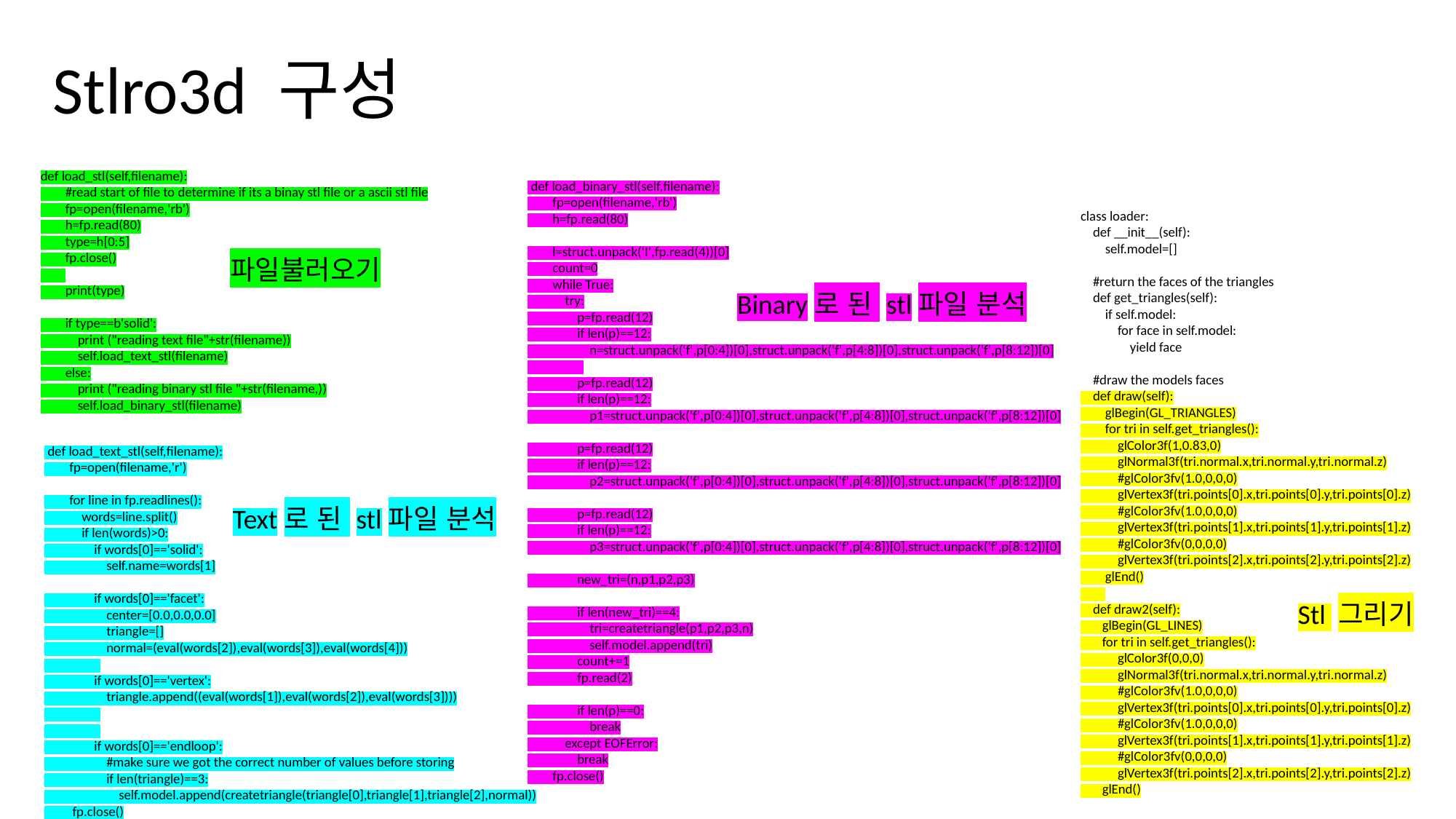

# Stlro3d 구성
def load_stl(self,filename):
        #read start of file to determine if its a binay stl file or a ascii stl file
        fp=open(filename,'rb')
        h=fp.read(80)
        type=h[0:5]
        fp.close()

        print(type)

        if type==b'solid':
            print ("reading text file"+str(filename))
            self.load_text_stl(filename)
        else:
            print ("reading binary stl file "+str(filename,))
            self.load_binary_stl(filename)
 def load_binary_stl(self,filename):
        fp=open(filename,'rb')
        h=fp.read(80)

        l=struct.unpack('I',fp.read(4))[0]
        count=0
        while True:
            try:
                p=fp.read(12)
                if len(p)==12:
                    n=struct.unpack('f',p[0:4])[0],struct.unpack('f',p[4:8])[0],struct.unpack('f',p[8:12])[0]

                p=fp.read(12)
                if len(p)==12:
                    p1=struct.unpack('f',p[0:4])[0],struct.unpack('f',p[4:8])[0],struct.unpack('f',p[8:12])[0]

                p=fp.read(12)
                if len(p)==12:
                    p2=struct.unpack('f',p[0:4])[0],struct.unpack('f',p[4:8])[0],struct.unpack('f',p[8:12])[0]

                p=fp.read(12)
                if len(p)==12:
                    p3=struct.unpack('f',p[0:4])[0],struct.unpack('f',p[4:8])[0],struct.unpack('f',p[8:12])[0]

                new_tri=(n,p1,p2,p3)

                if len(new_tri)==4:
                    tri=createtriangle(p1,p2,p3,n)
                    self.model.append(tri)
                count+=1
                fp.read(2)

                if len(p)==0:
                    break
            except EOFError:
                break
        fp.close()
class loader:
    def __init__(self):
        self.model=[]

    #return the faces of the triangles
    def get_triangles(self):
        if self.model:
            for face in self.model:
                yield face

    #draw the models faces
    def draw(self):
        glBegin(GL_TRIANGLES)
        for tri in self.get_triangles():
            glColor3f(1,0.83,0)
            glNormal3f(tri.normal.x,tri.normal.y,tri.normal.z)
            #glColor3fv(1.0,0,0,0)
            glVertex3f(tri.points[0].x,tri.points[0].y,tri.points[0].z)
            #glColor3fv(1.0,0,0,0)
            glVertex3f(tri.points[1].x,tri.points[1].y,tri.points[1].z)
            #glColor3fv(0,0,0,0)
            glVertex3f(tri.points[2].x,tri.points[2].y,tri.points[2].z)
        glEnd()

    def draw2(self):
       glBegin(GL_LINES)
       for tri in self.get_triangles():
            glColor3f(0,0,0)
            glNormal3f(tri.normal.x,tri.normal.y,tri.normal.z)
            #glColor3fv(1.0,0,0,0)
            glVertex3f(tri.points[0].x,tri.points[0].y,tri.points[0].z)
            #glColor3fv(1.0,0,0,0)
            glVertex3f(tri.points[1].x,tri.points[1].y,tri.points[1].z)
            #glColor3fv(0,0,0,0)
            glVertex3f(tri.points[2].x,tri.points[2].y,tri.points[2].z)
       glEnd()
파일불러오기
Binary로 된 stl파일 분석
 def load_text_stl(self,filename):
        fp=open(filename,'r')

        for line in fp.readlines():
            words=line.split()
            if len(words)>0:
                if words[0]=='solid':
                    self.name=words[1]

                if words[0]=='facet':
                    center=[0.0,0.0,0.0]
                    triangle=[]
                    normal=(eval(words[2]),eval(words[3]),eval(words[4]))

                if words[0]=='vertex':
                    triangle.append((eval(words[1]),eval(words[2]),eval(words[3])))

                if words[0]=='endloop':
                    #make sure we got the correct number of values before storing
                    if len(triangle)==3:
                        self.model.append(createtriangle(triangle[0],triangle[1],triangle[2],normal))
         fp.close()
Text로 된 stl파일 분석
Stl 그리기